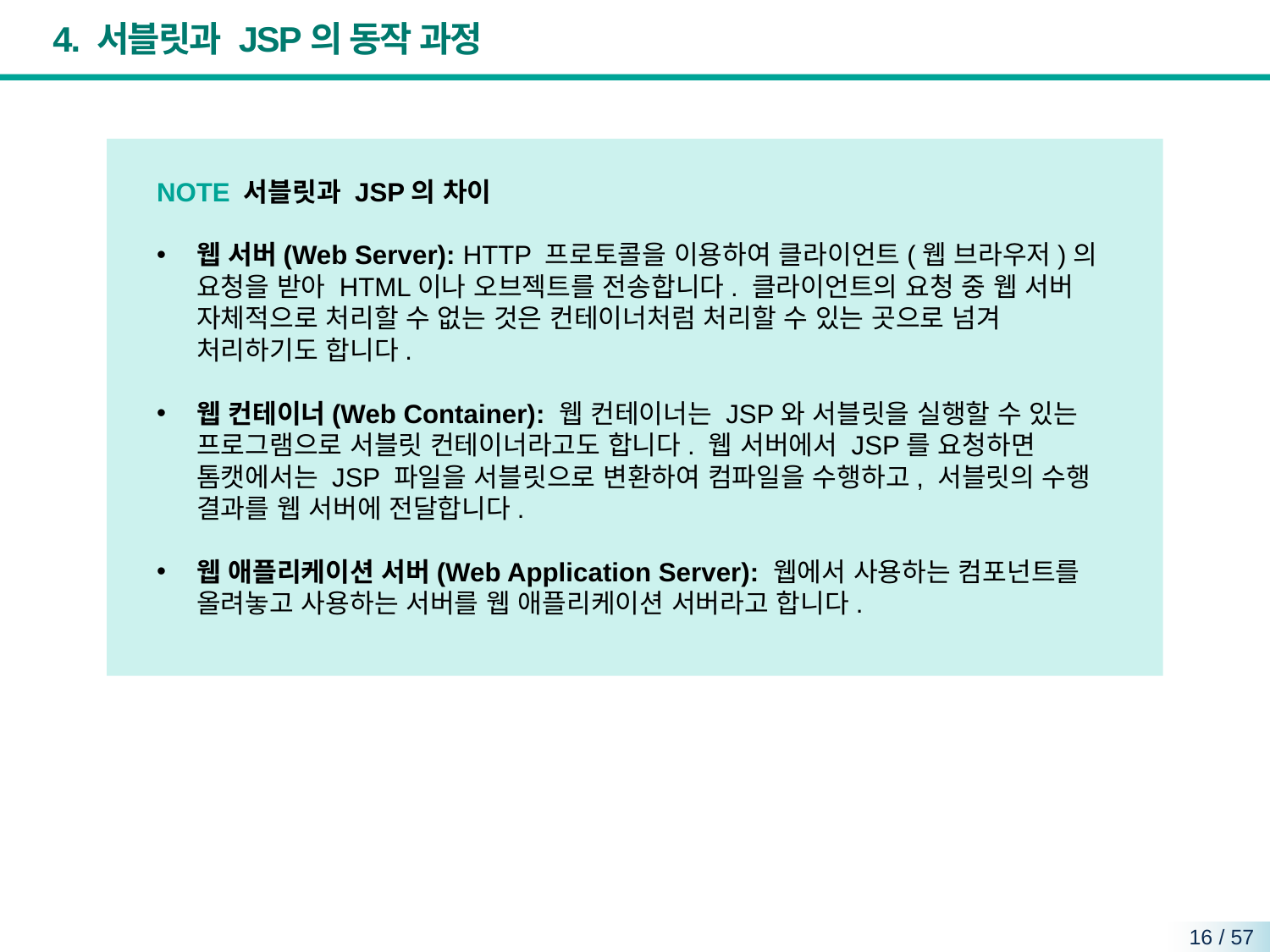

# 4. 서블릿과 JSP의 동작 과정

NOTE 서블릿과 JSP의 차이

웹 서버(Web Server): HTTP 프로토콜을 이용하여 클라이언트(웹 브라우저)의 요청을 받아 HTML이나 오브젝트를 전송합니다. 클라이언트의 요청 중 웹 서버 자체적으로 처리할 수 없는 것은 컨테이너처럼 처리할 수 있는 곳으로 넘겨 처리하기도 합니다.

웹 컨테이너(Web Container): 웹 컨테이너는 JSP와 서블릿을 실행할 수 있는 프로그램으로 서블릿 컨테이너라고도 합니다. 웹 서버에서 JSP를 요청하면 톰캣에서는 JSP 파일을 서블릿으로 변환하여 컴파일을 수행하고, 서블릿의 수행 결과를 웹 서버에 전달합니다.

웹 애플리케이션 서버(Web Application Server): 웹에서 사용하는 컴포넌트를 올려놓고 사용하는 서버를 웹 애플리케이션 서버라고 합니다.